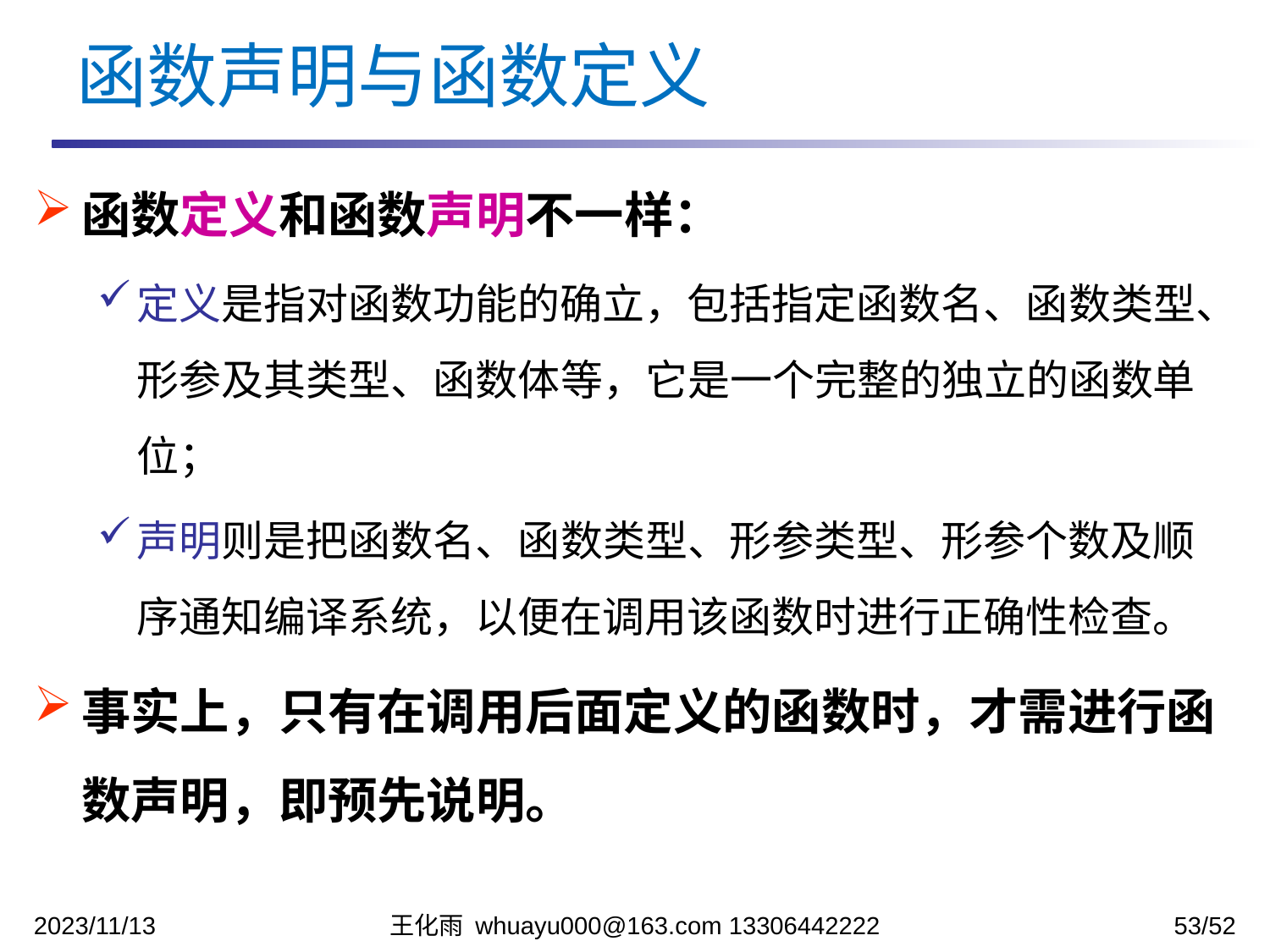

函数声明与函数定义
函数定义和函数声明不一样：
定义是指对函数功能的确立，包括指定函数名、函数类型、形参及其类型、函数体等，它是一个完整的独立的函数单位；
声明则是把函数名、函数类型、形参类型、形参个数及顺序通知编译系统，以便在调用该函数时进行正确性检查。
事实上，只有在调用后面定义的函数时，才需进行函数声明，即预先说明。
2023/11/13
王化雨 whuayu000@163.com 13306442222
53/52